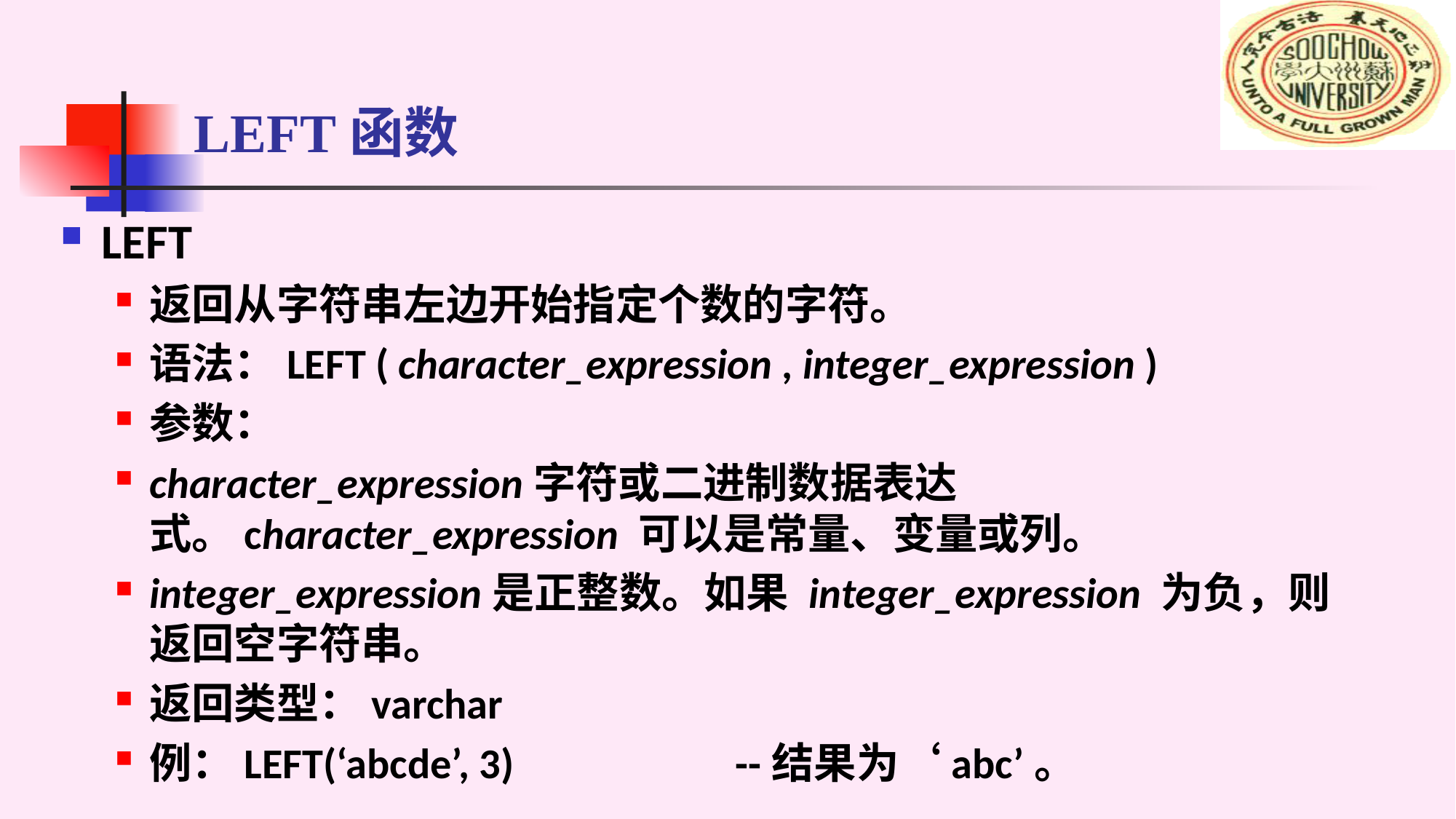

# LEFT函数
LEFT
返回从字符串左边开始指定个数的字符。
语法：LEFT ( character_expression , integer_expression )
参数：
character_expression字符或二进制数据表达式。character_expression 可以是常量、变量或列。
integer_expression是正整数。如果 integer_expression 为负，则返回空字符串。
返回类型：varchar
例：LEFT(‘abcde’, 3)                       --结果为‘abc’。